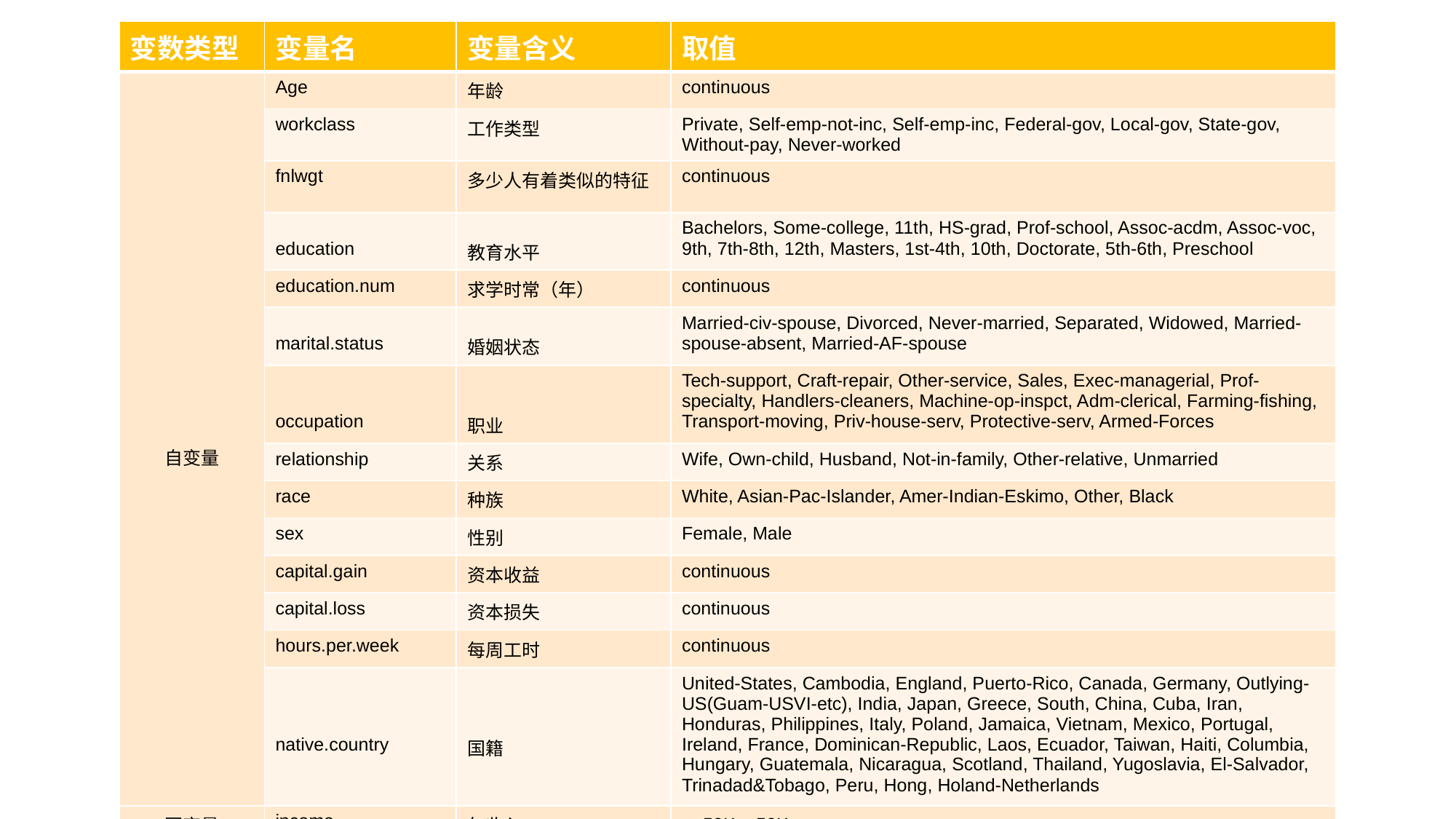

| 变数类型 | 变量名 | 变量含义 | 取值 |
| --- | --- | --- | --- |
| 自变量 | Age | 年龄 | continuous |
| 自变量 | workclass | 工作类型 | Private, Self-emp-not-inc, Self-emp-inc, Federal-gov, Local-gov, State-gov, Without-pay, Never-worked |
|  | fnlwgt | 多少人有着类似的特征 | continuous |
|  | education | 教育水平 | Bachelors, Some-college, 11th, HS-grad, Prof-school, Assoc-acdm, Assoc-voc, 9th, 7th-8th, 12th, Masters, 1st-4th, 10th, Doctorate, 5th-6th, Preschool |
|  | education.num | 求学时常（年） | continuous |
|  | marital.status | 婚姻状态 | Married-civ-spouse, Divorced, Never-married, Separated, Widowed, Married-spouse-absent, Married-AF-spouse |
|  | occupation | 职业 | Tech-support, Craft-repair, Other-service, Sales, Exec-managerial, Prof-specialty, Handlers-cleaners, Machine-op-inspct, Adm-clerical, Farming-fishing, Transport-moving, Priv-house-serv, Protective-serv, Armed-Forces |
|  | relationship | 关系 | Wife, Own-child, Husband, Not-in-family, Other-relative, Unmarried |
|  | race | 种族 | White, Asian-Pac-Islander, Amer-Indian-Eskimo, Other, Black |
|  | sex | 性别 | Female, Male |
|  | capital.gain | 资本收益 | continuous |
|  | capital.loss | 资本损失 | continuous |
|  | hours.per.week | 每周工时 | continuous |
|  | native.country | 国籍 | United-States, Cambodia, England, Puerto-Rico, Canada, Germany, Outlying-US(Guam-USVI-etc), India, Japan, Greece, South, China, Cuba, Iran, Honduras, Philippines, Italy, Poland, Jamaica, Vietnam, Mexico, Portugal, Ireland, France, Dominican-Republic, Laos, Ecuador, Taiwan, Haiti, Columbia, Hungary, Guatemala, Nicaragua, Scotland, Thailand, Yugoslavia, El-Salvador, Trinadad&Tobago, Peru, Hong, Holand-Netherlands |
| 因变量 | income | 年收入 | <=50K, >50K |